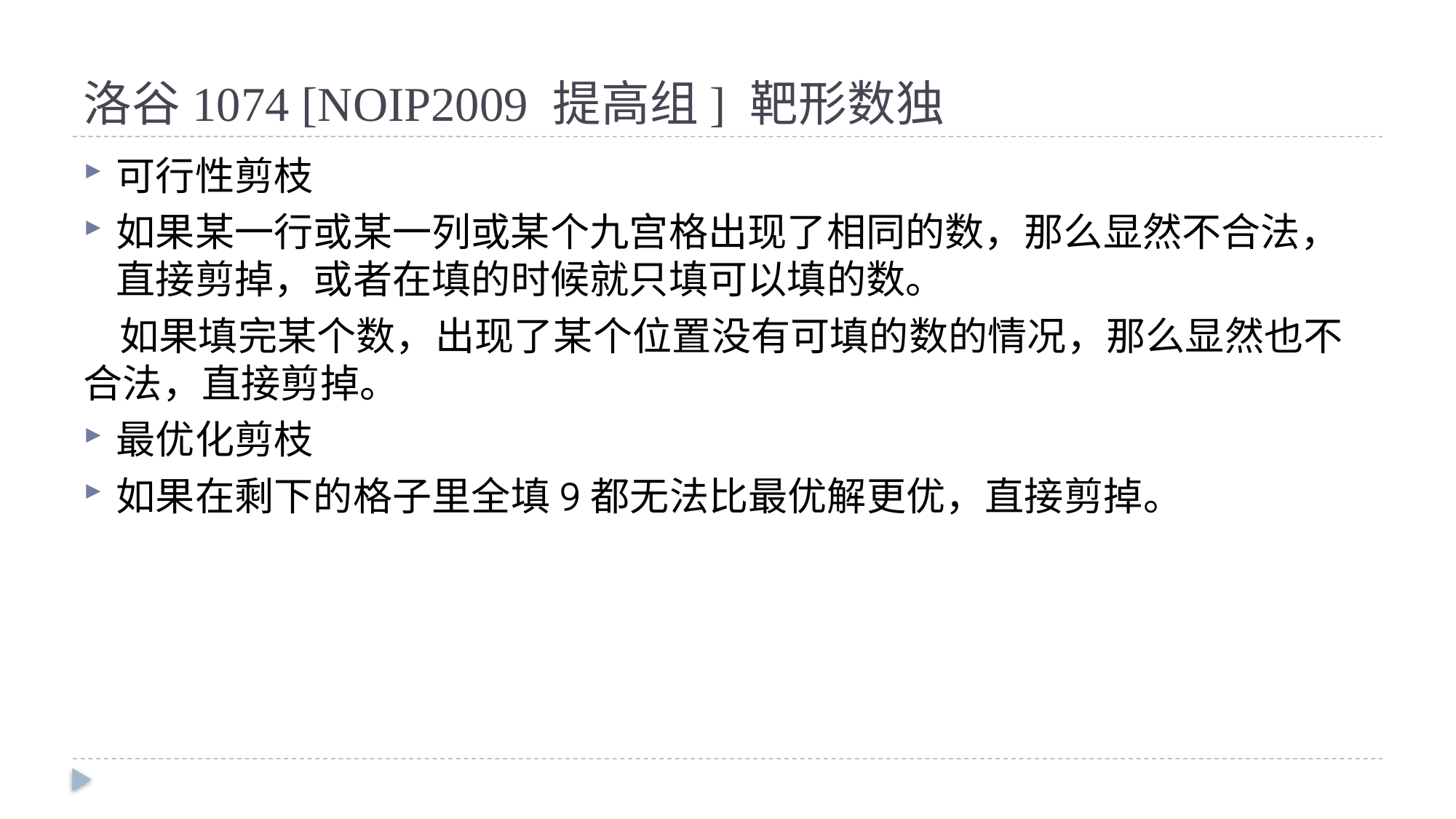

# 洛谷1074 [NOIP2009 提高组] 靶形数独
可行性剪枝
如果某一行或某一列或某个九宫格出现了相同的数，那么显然不合法， 直接剪掉，或者在填的时候就只填可以填的数。
   如果填完某个数，出现了某个位置没有可填的数的情况，那么显然也不 合法，直接剪掉。
最优化剪枝
如果在剩下的格子里全填9都无法比最优解更优，直接剪掉。